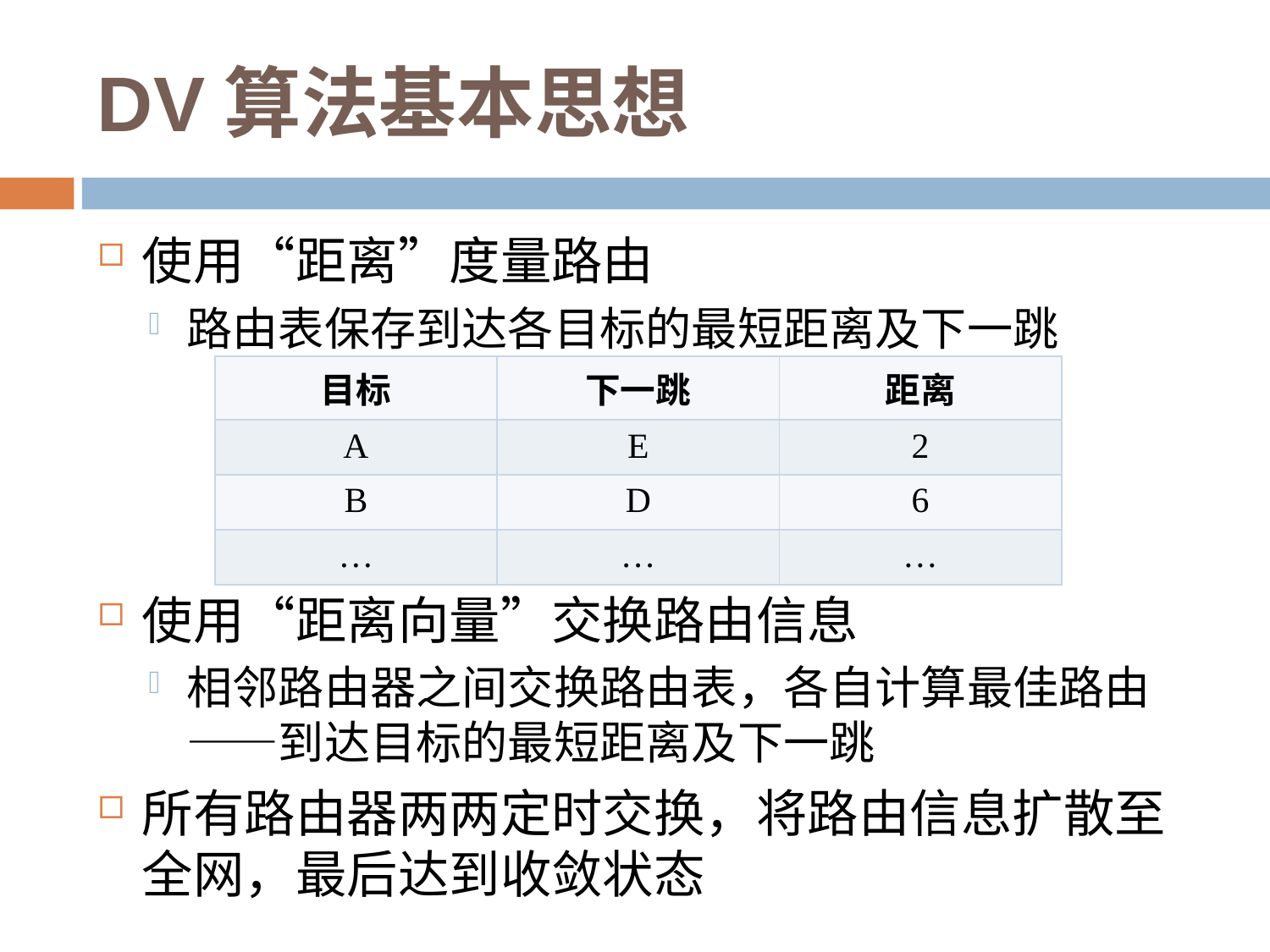

# DV算法基本思想
使用“距离”度量路由
路由表保存到达各目标的最短距离及下一跳

使用“距离向量”交换路由信息
相邻路由器之间交换路由表，各自计算最佳路由——到达目标的最短距离及下一跳
所有路由器两两定时交换，将路由信息扩散至全网，最后达到收敛状态
| 目标 | 下一跳 | 距离 |
| --- | --- | --- |
| A | E | 2 |
| B | D | 6 |
| … | … | … |